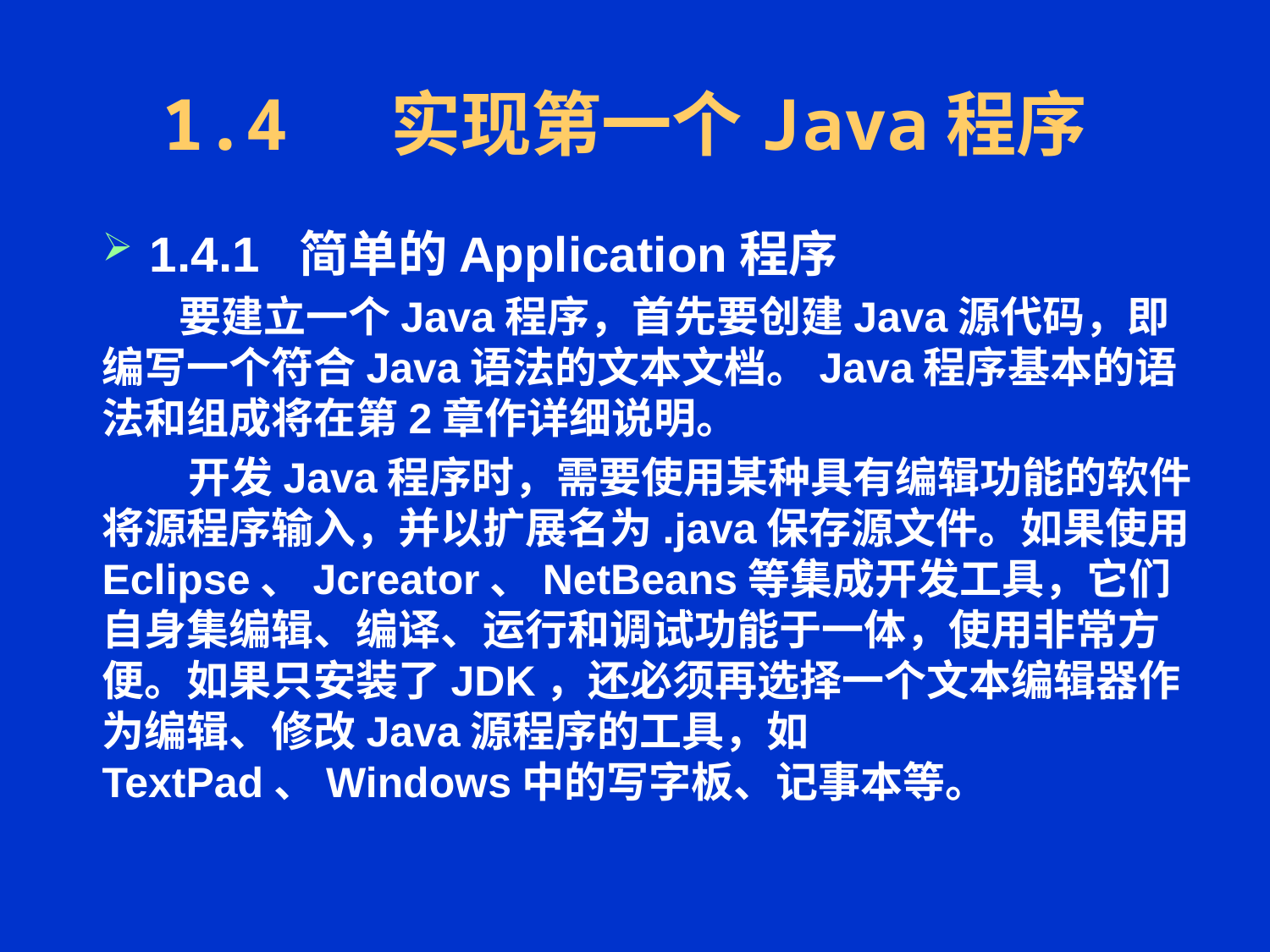

# 1.4  实现第一个Java程序
1.4.1  简单的Application程序
       要建立一个Java程序，首先要创建Java源代码，即编写一个符合Java语法的文本文档。Java程序基本的语法和组成将在第2章作详细说明。
        开发Java程序时，需要使用某种具有编辑功能的软件将源程序输入，并以扩展名为.java保存源文件。如果使用Eclipse、Jcreator、NetBeans等集成开发工具，它们自身集编辑、编译、运行和调试功能于一体，使用非常方便。如果只安装了JDK，还必须再选择一个文本编辑器作为编辑、修改Java源程序的工具，如TextPad、Windows中的写字板、记事本等。